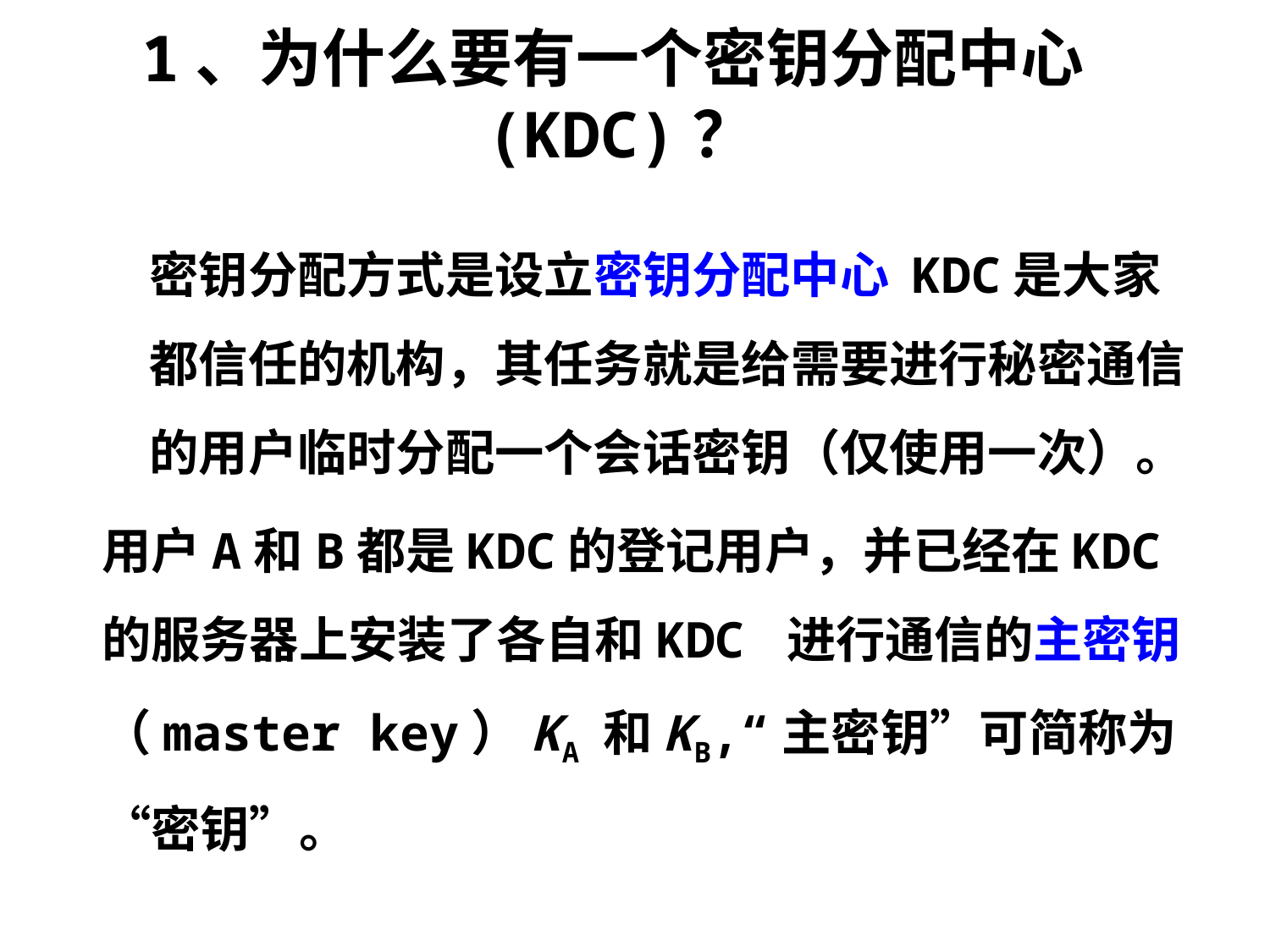

# 1、为什么要有一个密钥分配中心(KDC)？
	密钥分配方式是设立密钥分配中心 KDC是大家都信任的机构，其任务就是给需要进行秘密通信的用户临时分配一个会话密钥（仅使用一次）。
用户A和B都是KDC的登记用户，并已经在KDC的服务器上安装了各自和KDC 进行通信的主密钥（master key）KA 和KB,“主密钥”可简称为“密钥”。